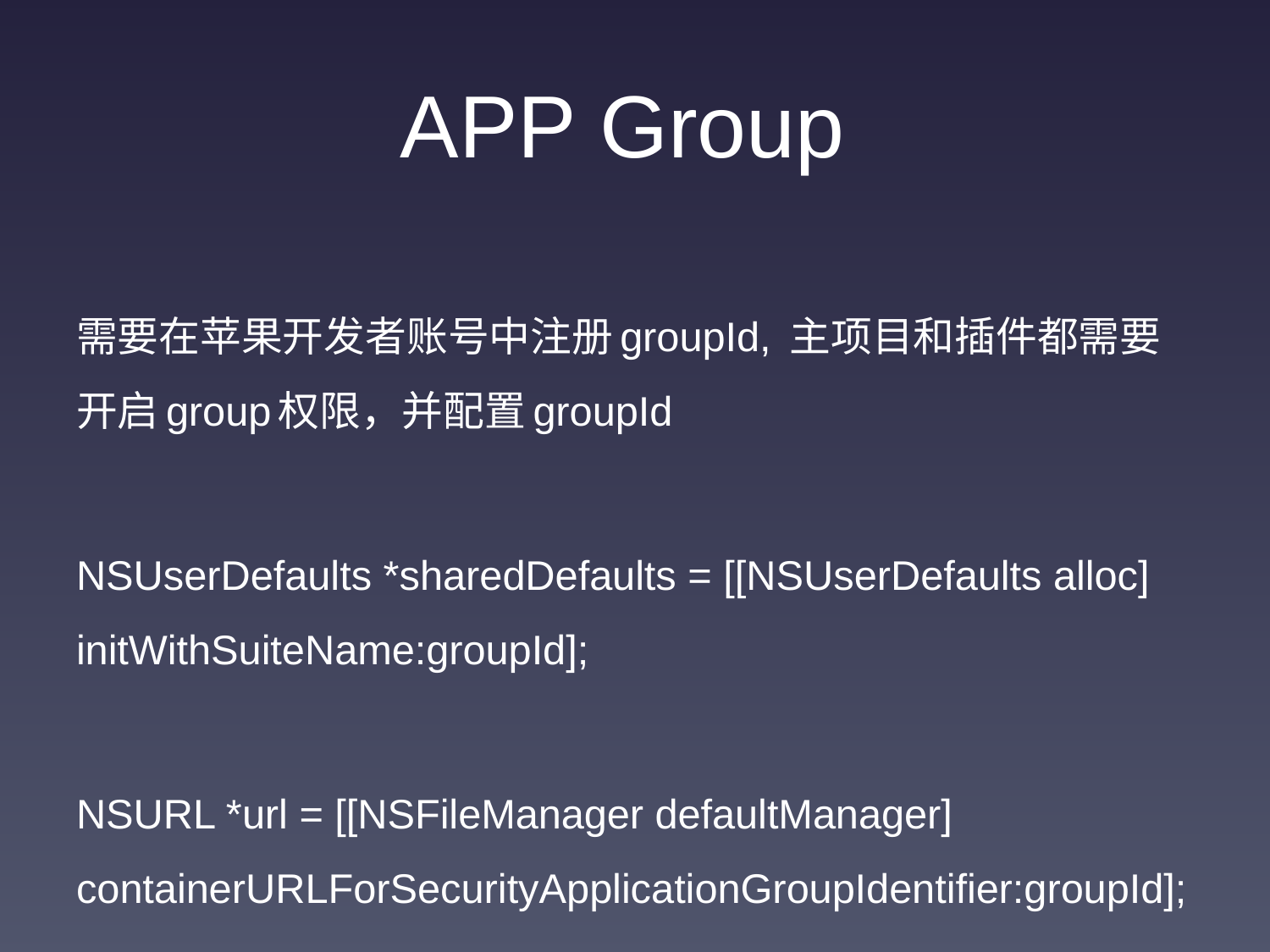

# APP Group

需要在苹果开发者账号中注册groupId, 主项目和插件都需要开启group权限，并配置groupId

NSUserDefaults *sharedDefaults = [[NSUserDefaults alloc] initWithSuiteName:groupId];

NSURL *url = [[NSFileManager defaultManager] containerURLForSecurityApplicationGroupIdentifier:groupId];